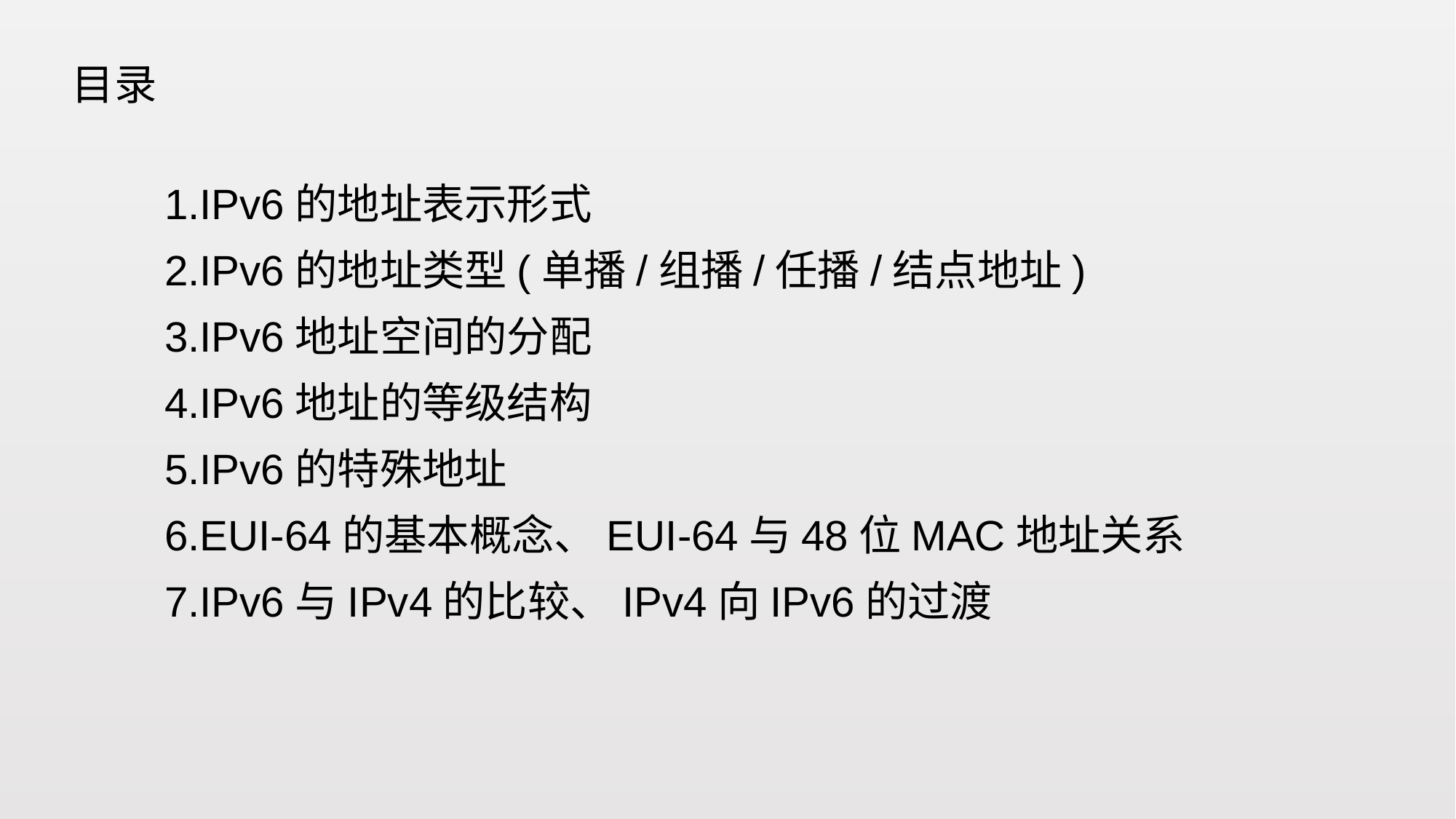

# 1.IPv6的地址表示形式 2.IPv6的地址类型(单播/组播/任播/结点地址) 3.IPv6地址空间的分配 4.IPv6地址的等级结构 5.IPv6的特殊地址 6.EUI-64的基本概念、EUI-64与48位MAC地址关系 7.IPv6与IPv4的比较、IPv4向IPv6的过渡
目录